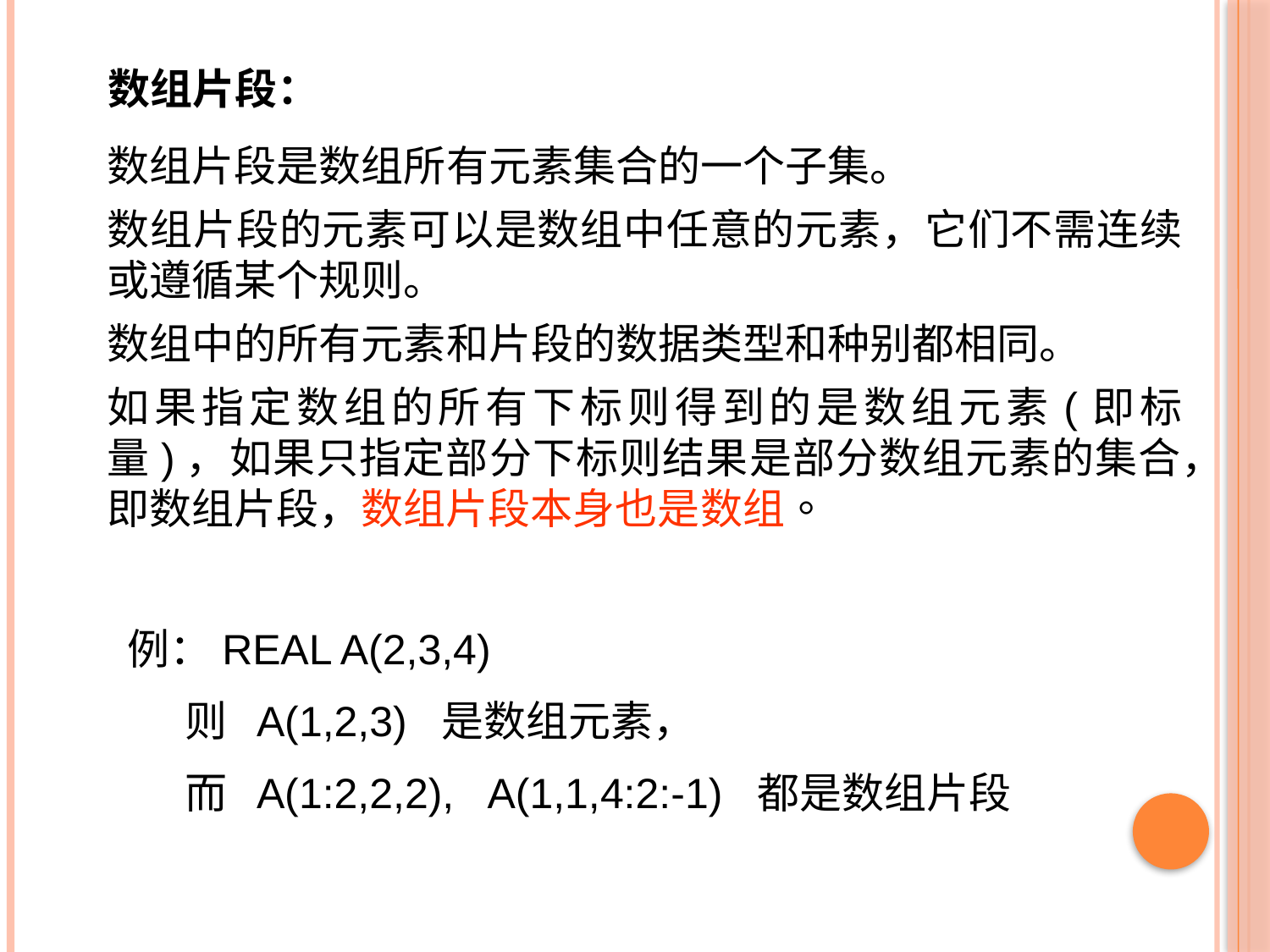

数组片段：
数组片段是数组所有元素集合的一个子集。
数组片段的元素可以是数组中任意的元素，它们不需连续或遵循某个规则。
数组中的所有元素和片段的数据类型和种别都相同。
如果指定数组的所有下标则得到的是数组元素(即标量)，如果只指定部分下标则结果是部分数组元素的集合，即数组片段，数组片段本身也是数组。
例：REAL A(2,3,4)
     则  A(1,2,3)  是数组元素，
     而  A(1:2,2,2),   A(1,1,4:2:-1)  都是数组片段